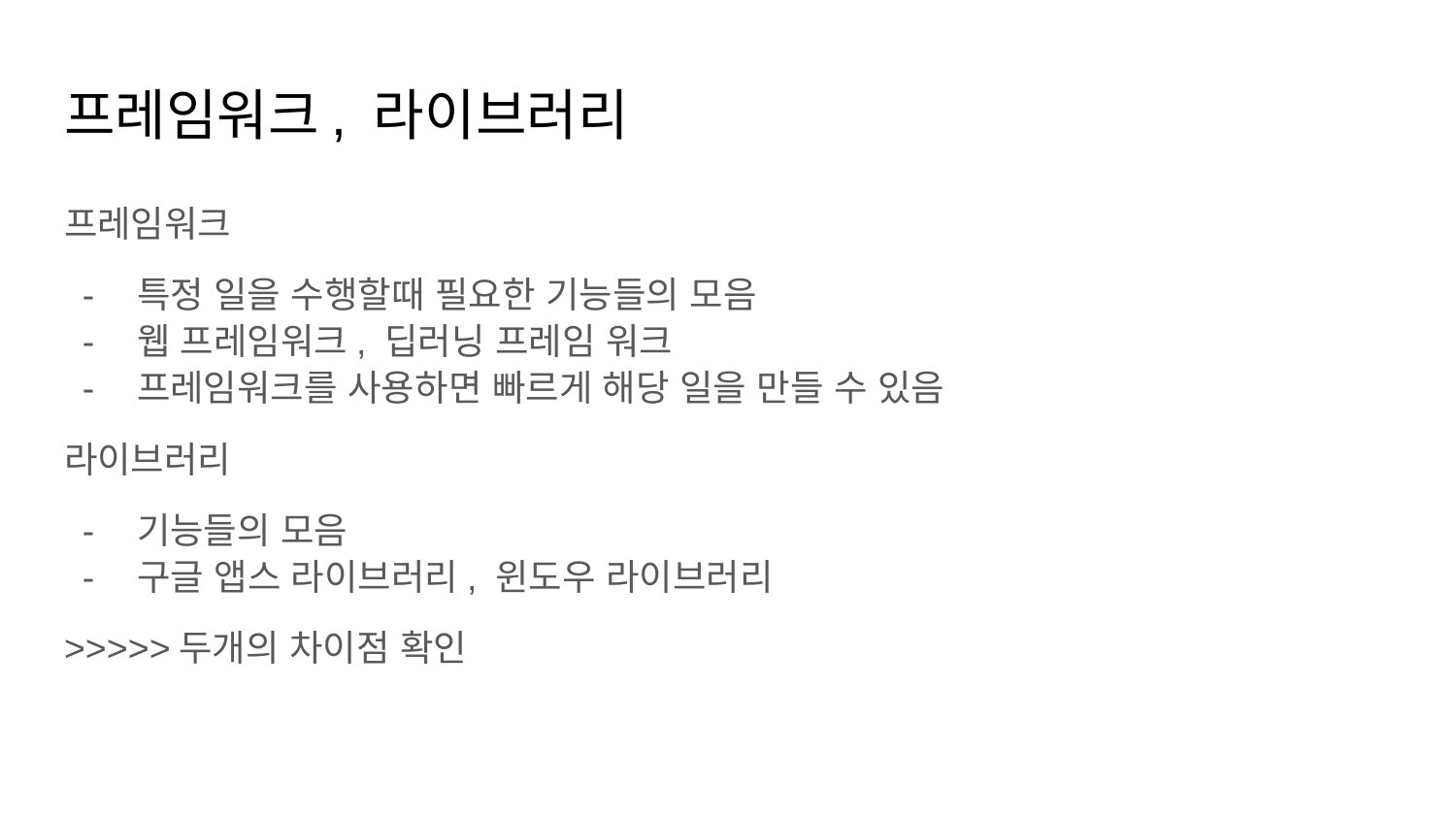

# 프레임워크, 라이브러리
프레임워크
특정 일을 수행할때 필요한 기능들의 모음
웹 프레임워크, 딥러닝 프레임 워크
프레임워크를 사용하면 빠르게 해당 일을 만들 수 있음
라이브러리
기능들의 모음
구글 앱스 라이브러리, 윈도우 라이브러리
>>>>>두개의 차이점 확인